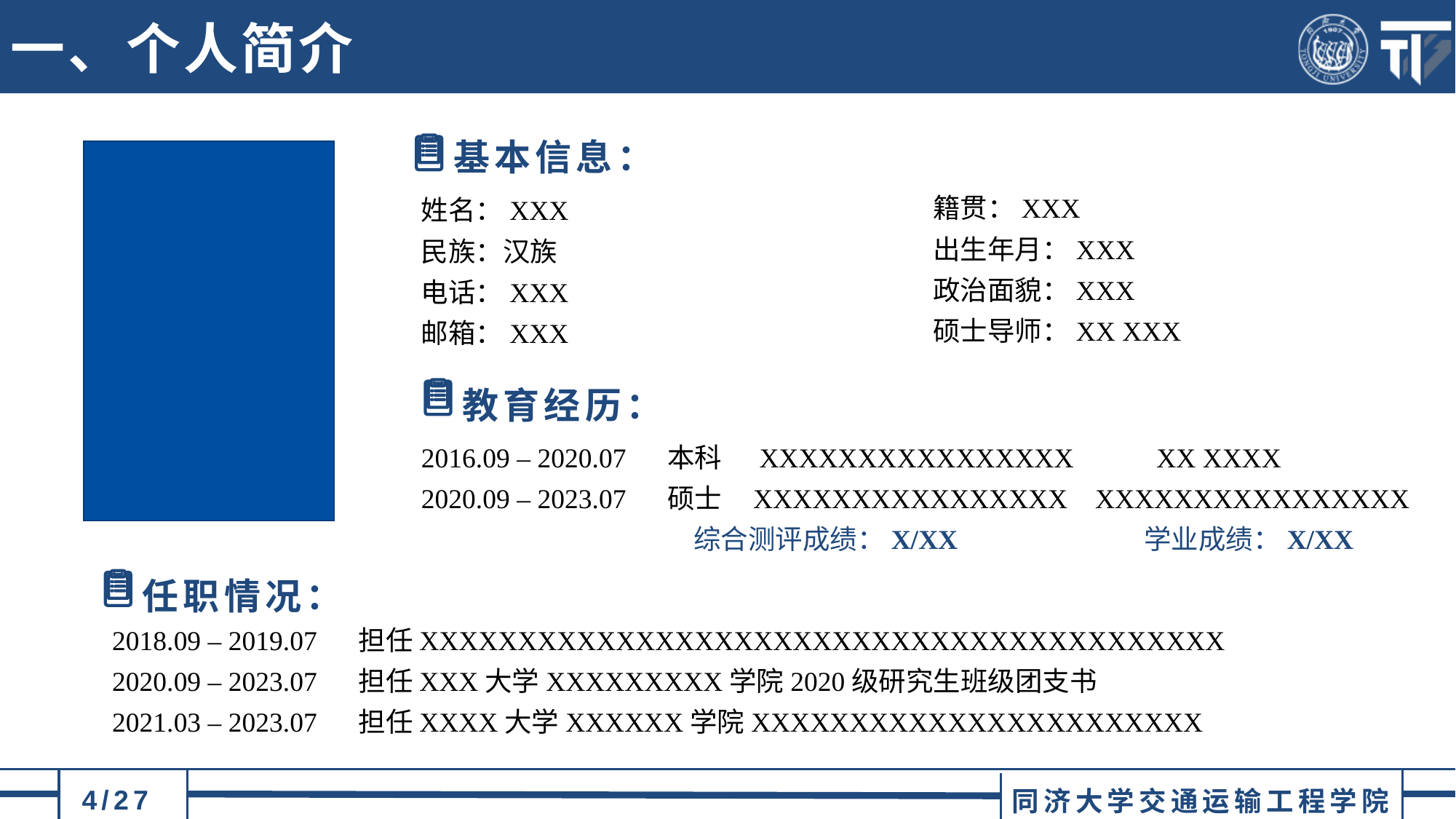

一、个人简介
基本信息：

籍贯：XXX
出生年月：XXX
政治面貌：XXX
硕士导师：XX XXX
姓名：XXX
民族：汉族
电话：XXX
邮箱：XXX
教育经历：

2016.09 – 2020.07     本科     XXXXXXXXXXXXXXXX            XX XXXX
2020.09 – 2023.07     硕士    XXXXXXXXXXXXXXXX    XXXXXXXXXXXXXXXX
                                           综合测评成绩：X/XX                          学业成绩：X/XX
任职情况：

2018.09 – 2019.07     担任XXXXXXXXXXXXXXXXXXXXXXXXXXXXXXXXXXXXXXXXX
2020.09 – 2023.07     担任XXX大学XXXXXXXXX学院2020级研究生班级团支书
2021.03 – 2023.07     担任XXXX大学XXXXXX学院XXXXXXXXXXXXXXXXXXXXXXX
 4/27
同济大学交通运输工程学院